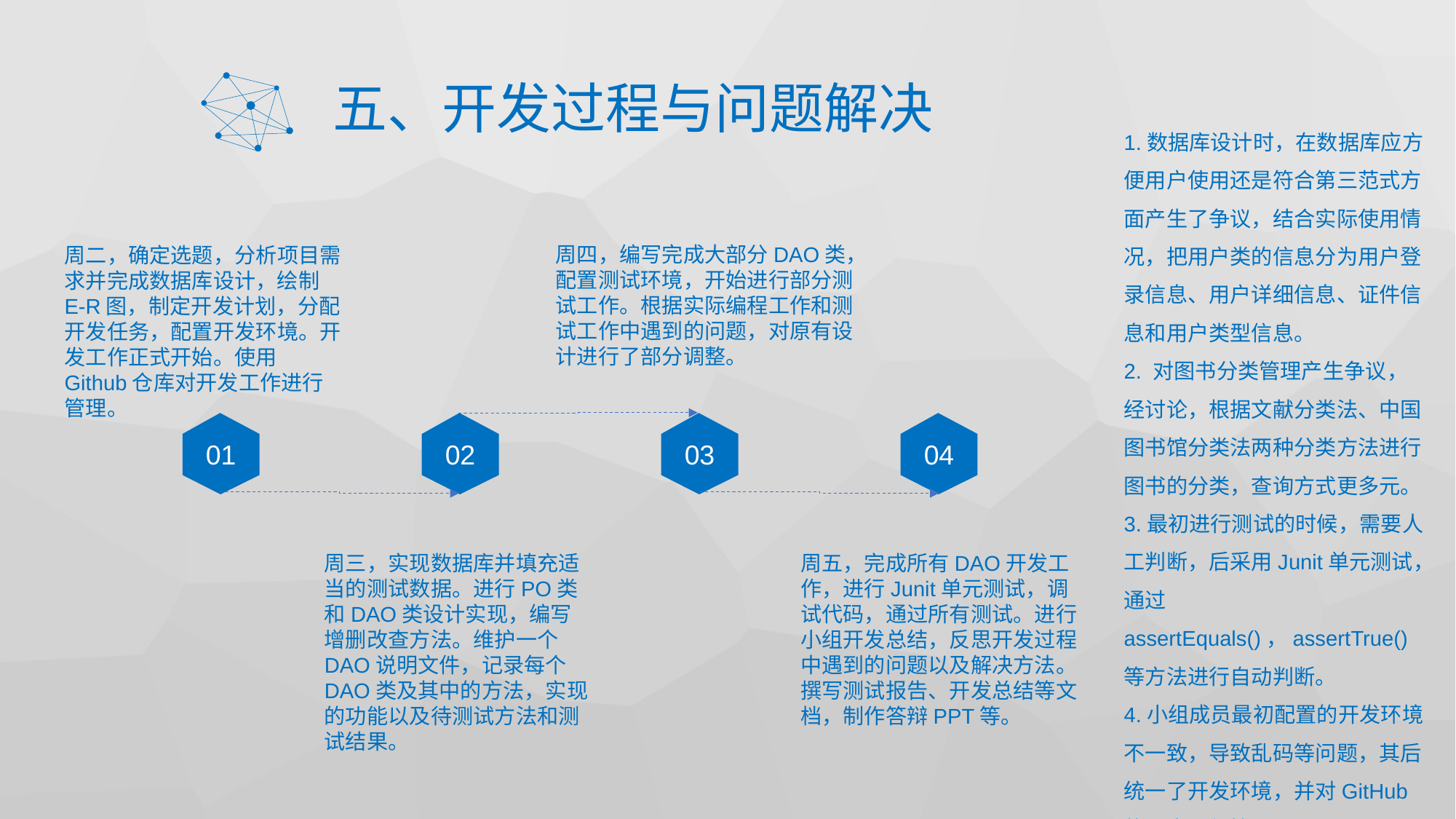

# 五、开发过程与问题解决
1.数据库设计时，在数据库应方便用户使用还是符合第三范式方面产生了争议，结合实际使用情况，把用户类的信息分为用户登录信息、用户详细信息、证件信息和用户类型信息。
2. 对图书分类管理产生争议，经讨论，根据文献分类法、中国图书馆分类法两种分类方法进行图书的分类，查询方式更多元。
3.最初进行测试的时候，需要人工判断，后采用Junit单元测试，通过assertEquals()，assertTrue()等方法进行自动判断。
4.小组成员最初配置的开发环境不一致，导致乱码等问题，其后统一了开发环境，并对GitHub的分支进行管理。
周四，编写完成大部分DAO类，配置测试环境，开始进行部分测试工作。根据实际编程工作和测试工作中遇到的问题，对原有设计进行了部分调整。
周二，确定选题，分析项目需求并完成数据库设计，绘制E-R图，制定开发计划，分配开发任务，配置开发环境。开发工作正式开始。使用Github仓库对开发工作进行管理。
01
02
03
04
周三，实现数据库并填充适当的测试数据。进行PO类和DAO类设计实现，编写增删改查方法。维护一个DAO说明文件，记录每个DAO类及其中的方法，实现的功能以及待测试方法和测试结果。
周五，完成所有DAO开发工作，进行Junit单元测试，调试代码，通过所有测试。进行小组开发总结，反思开发过程中遇到的问题以及解决方法。撰写测试报告、开发总结等文档，制作答辩PPT等。